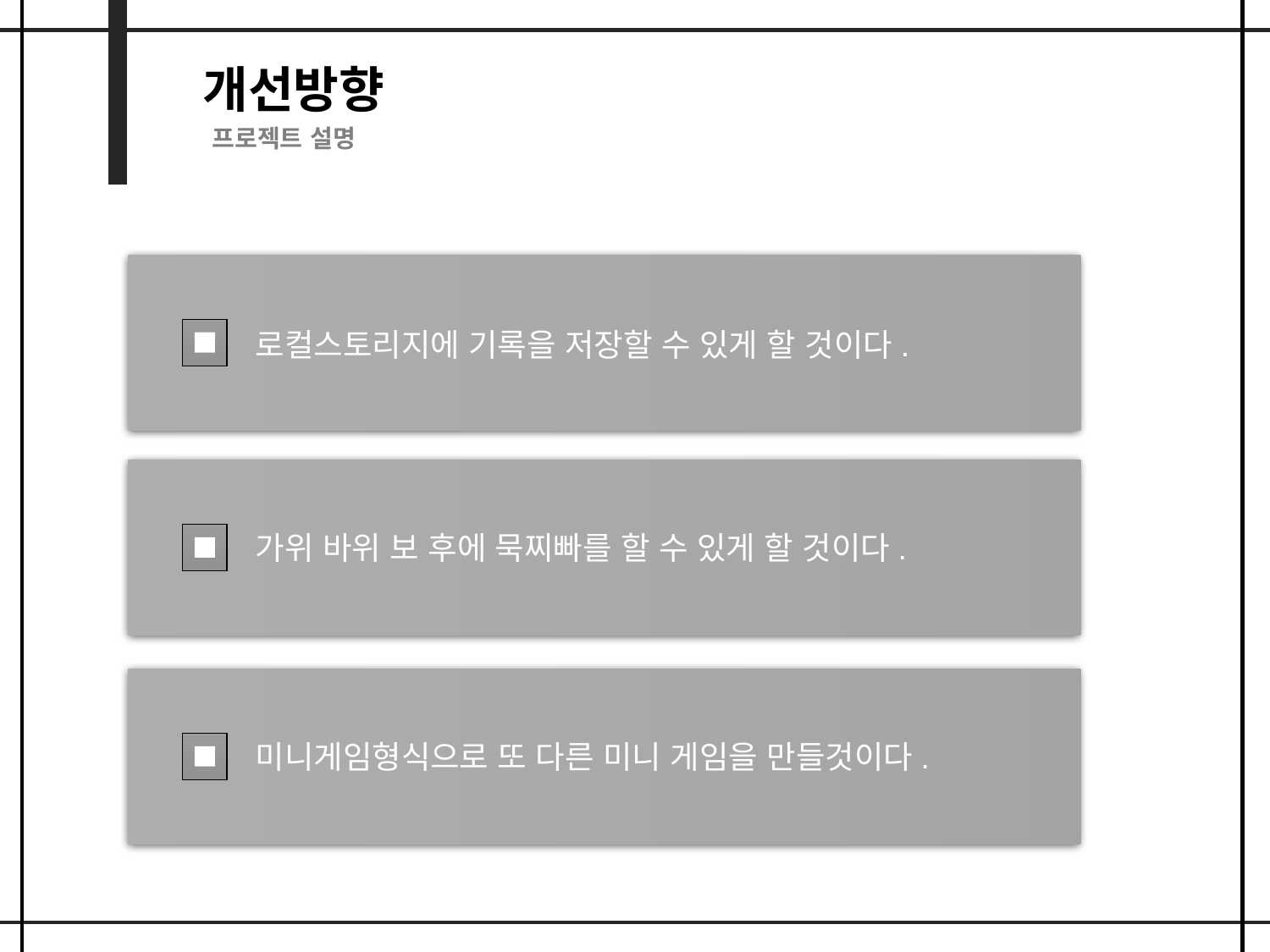

개선방향

프로젝트 설명

 로컬스토리지에 기록을 저장할 수 있게 할 것이다.

 가위 바위 보 후에 묵찌빠를 할 수 있게 할 것이다.

 미니게임형식으로 또 다른 미니 게임을 만들것이다.